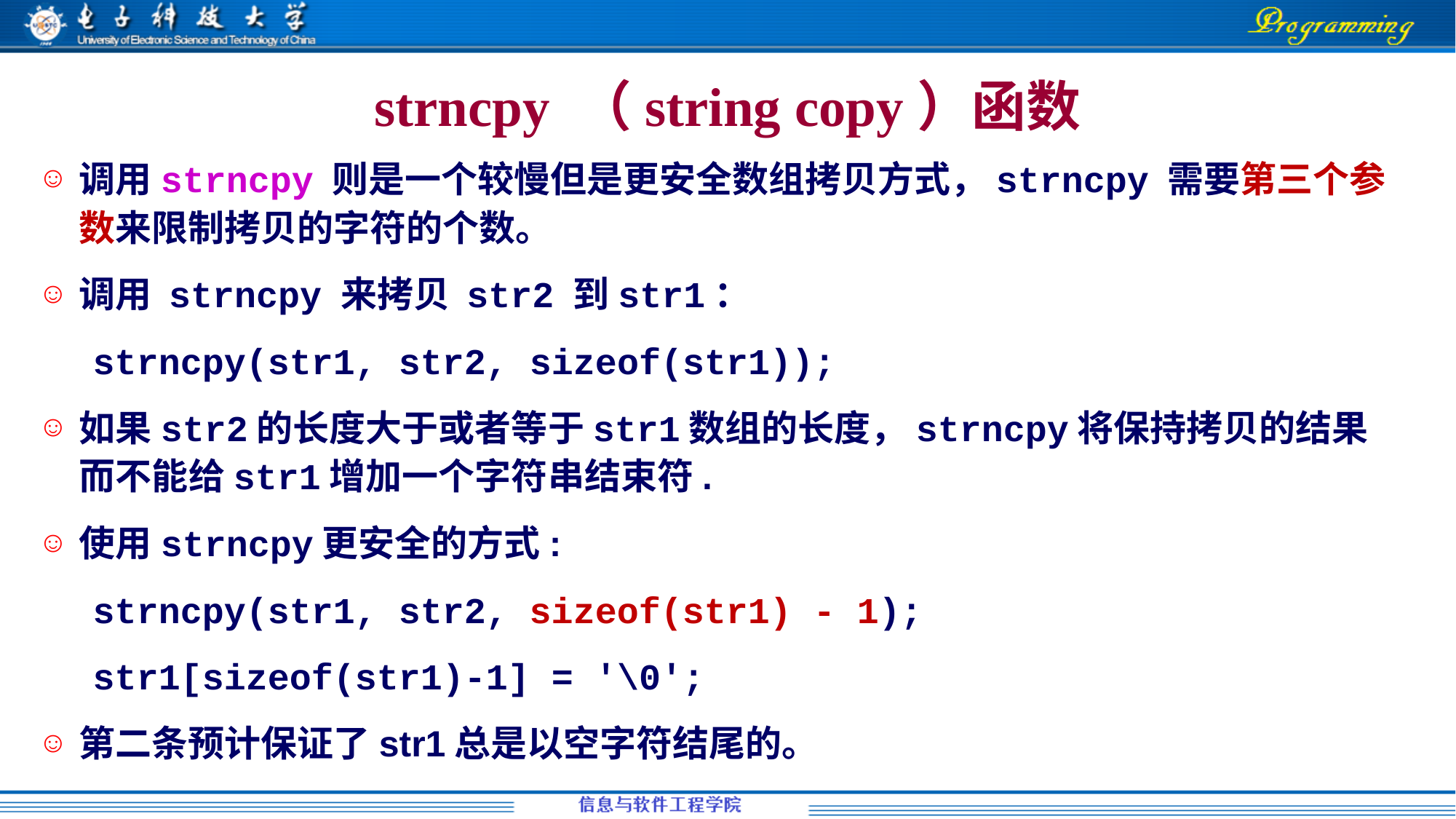

strncpy （string copy）函数
调用strncpy 则是一个较慢但是更安全数组拷贝方式，strncpy 需要第三个参数来限制拷贝的字符的个数。
调用 strncpy 来拷贝 str2 到str1：
strncpy(str1, str2, sizeof(str1));
如果str2的长度大于或者等于str1数组的长度，strncpy将保持拷贝的结果而不能给str1增加一个字符串结束符.
使用strncpy更安全的方式:
strncpy(str1, str2, sizeof(str1) - 1);
str1[sizeof(str1)-1] = '\0';
第二条预计保证了str1总是以空字符结尾的。